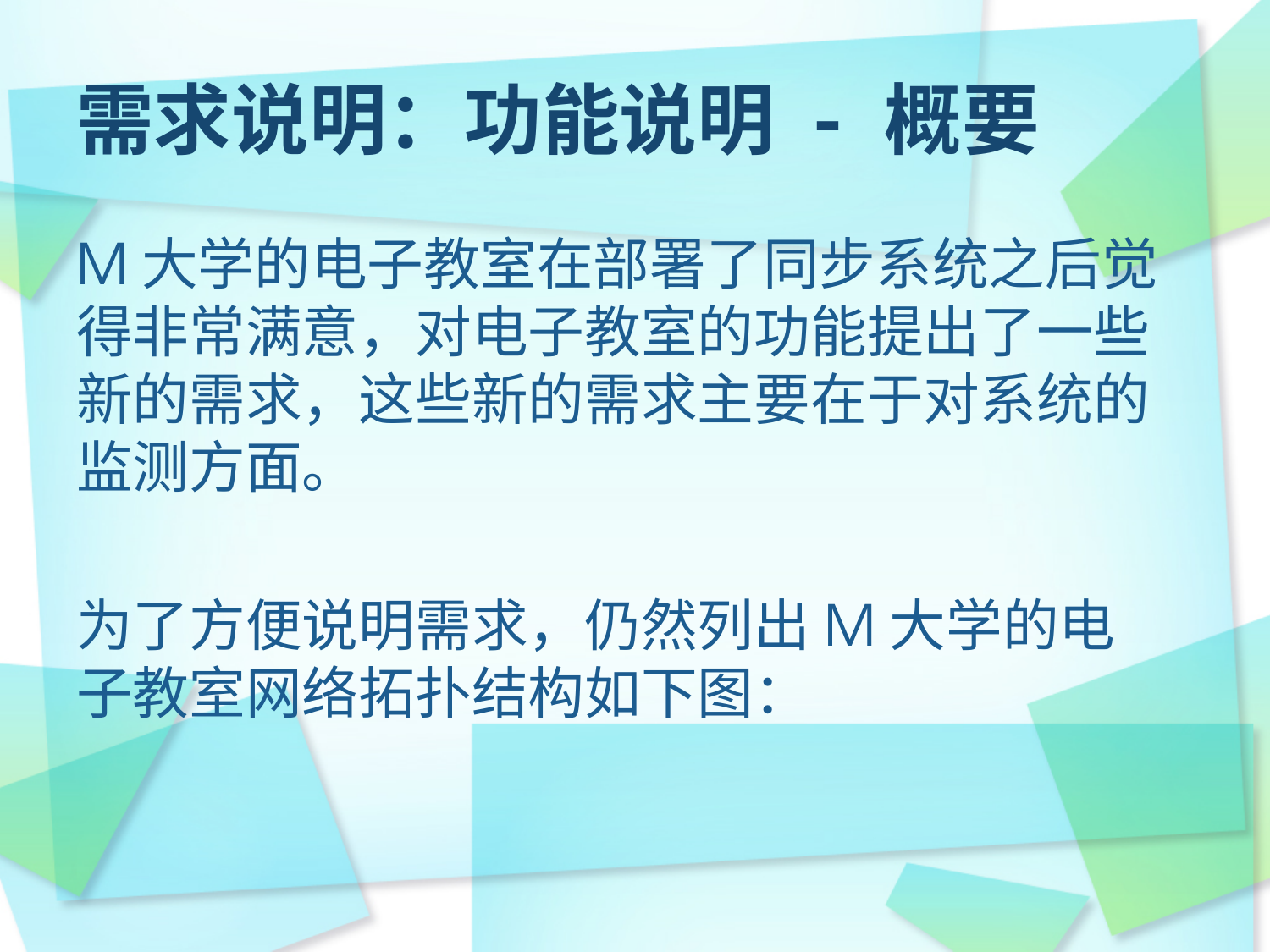

需求说明：功能说明 - 概要
M大学的电子教室在部署了同步系统之后觉得非常满意，对电子教室的功能提出了一些新的需求，这些新的需求主要在于对系统的监测方面。

为了方便说明需求，仍然列出M大学的电子教室网络拓扑结构如下图：